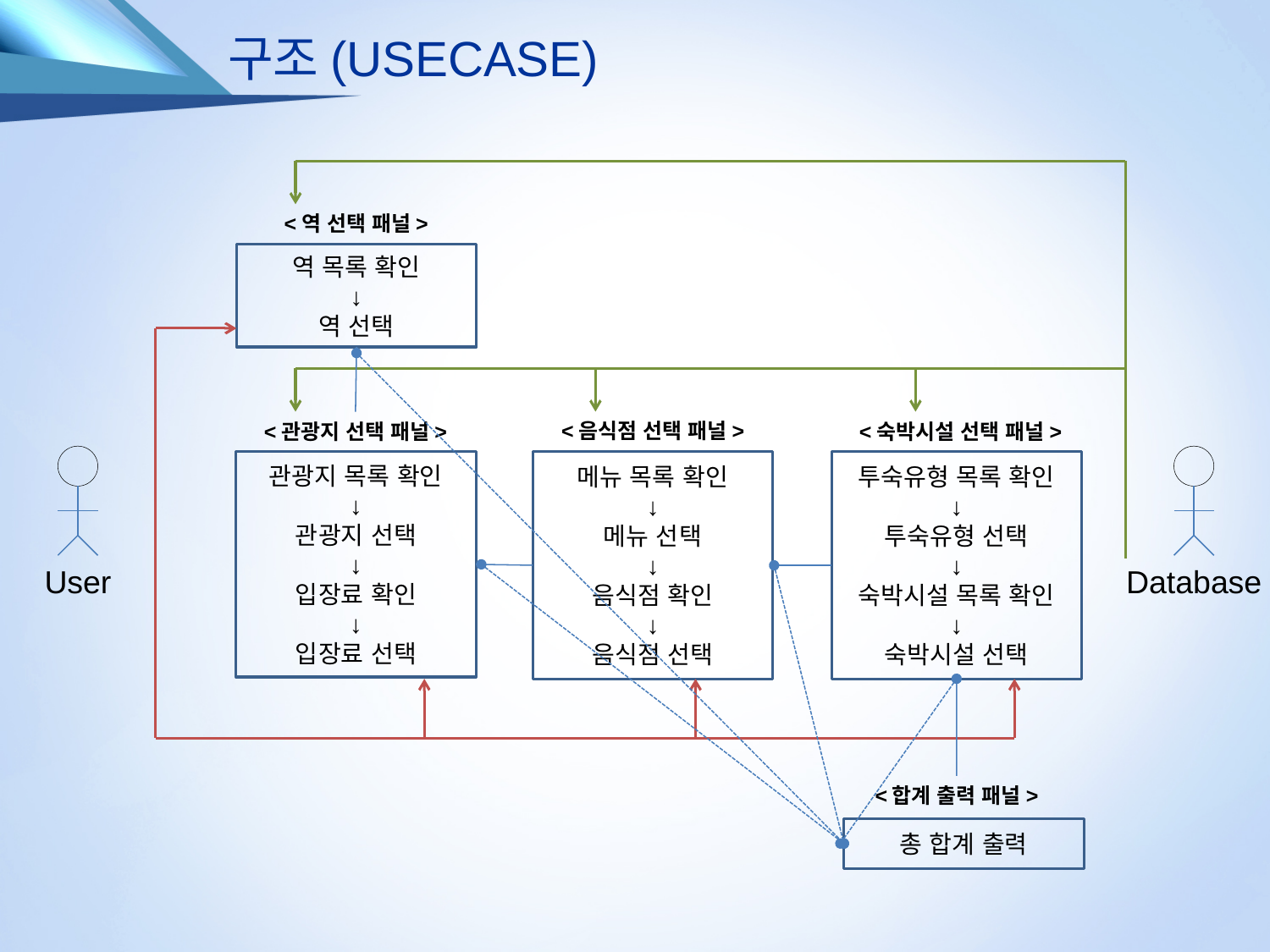

구조(USECASE)
<역 선택 패널>
역 목록 확인
↓
역 선택
<음식점 선택 패널>
메뉴 목록 확인
↓
메뉴 선택
↓
음식점 확인
↓
음식점 선택
<관광지 선택 패널>
관광지 목록 확인
↓
관광지 선택
↓
입장료 확인
↓
입장료 선택
<숙박시설 선택 패널>
투숙유형 목록 확인
↓
투숙유형 선택
↓
숙박시설 목록 확인
↓
숙박시설 선택

User

Database
<합계 출력 패널>
총 합계 출력